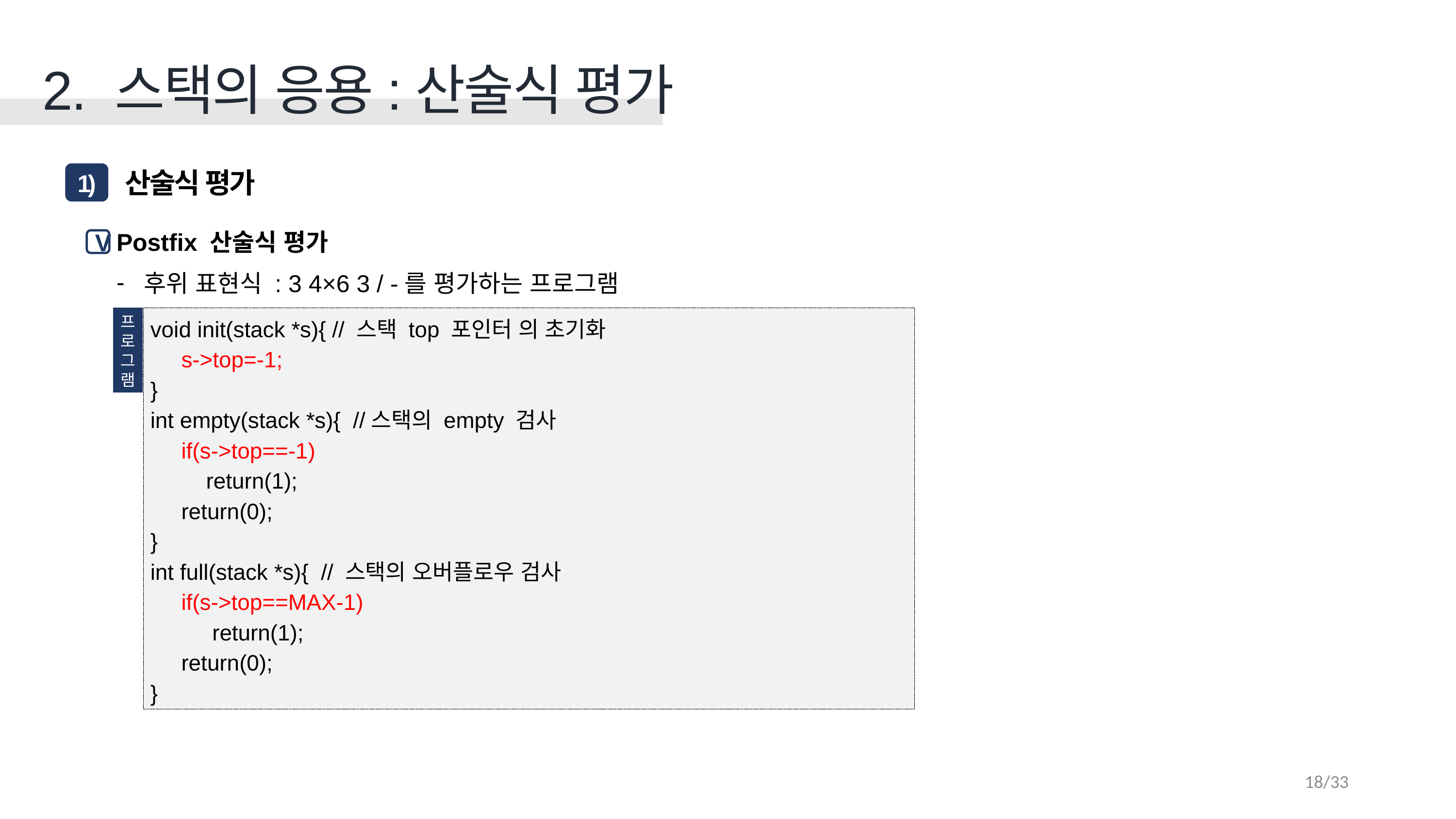

2. 스택의 응용:산술식 평가

 산술식 평가
1)
Postfix 산술식 평가

후위 표현식 : 3 4×6 3 / -를 평가하는 프로그램

V
프
로
그
램
void init(stack *s){ // 스택 top 포인터 의 초기화
     s->top=-1;
}
int empty(stack *s){  //스택의 empty 검사
     if(s->top==-1)
         return(1);
     return(0);
}
int full(stack *s){  // 스택의 오버플로우 검사
     if(s->top==MAX-1)
          return(1);
     return(0);
}
18/33